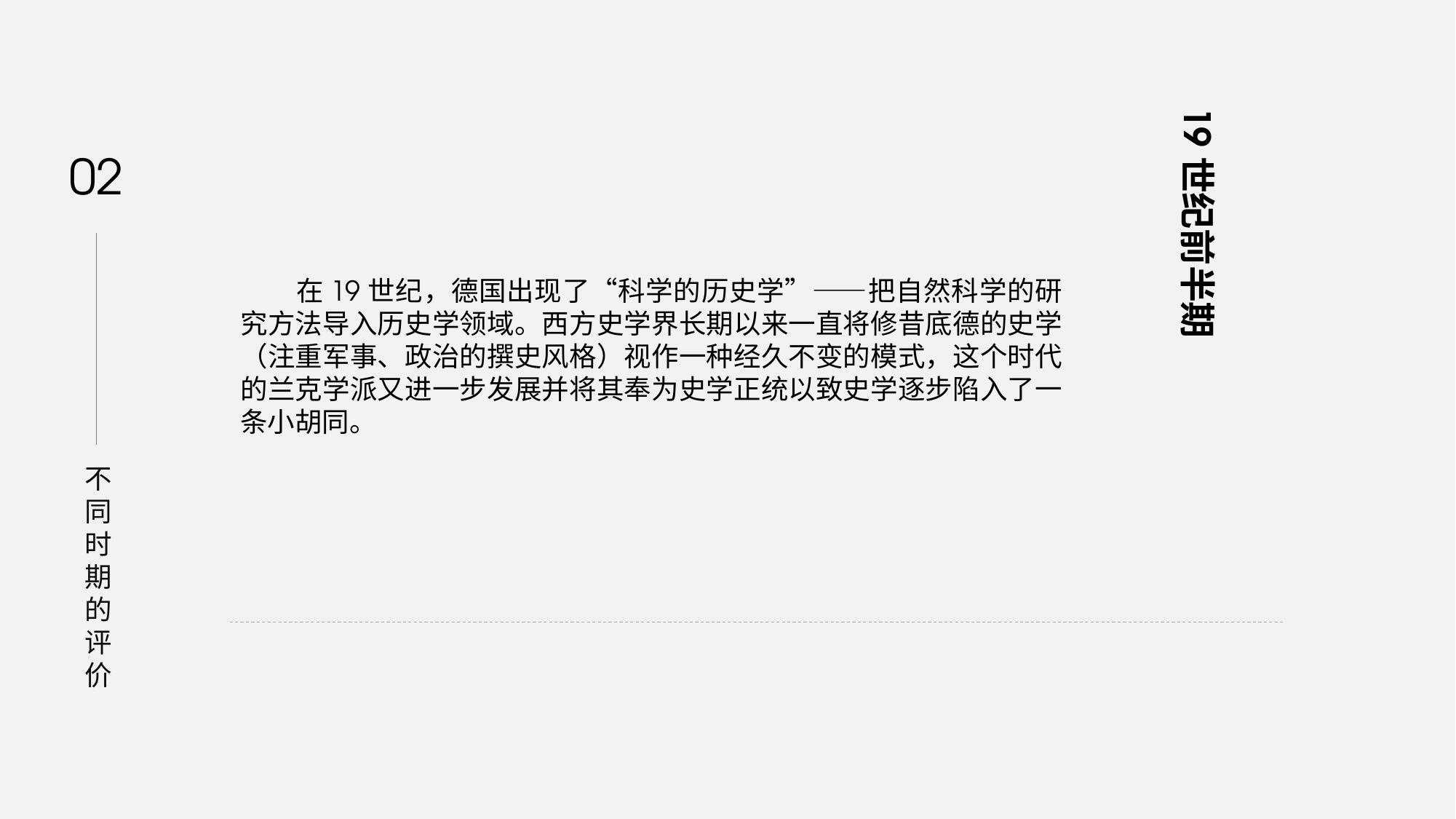

19世纪前半期
02
在19世纪，德国出现了“科学的历史学”——把自然科学的研究方法导入历史学领域。西方史学界长期以来一直将修昔底德的史学（注重军事、政治的撰史风格）视作一种经久不变的模式，这个时代的兰克学派又进一步发展并将其奉为史学正统以致史学逐步陷入了一条小胡同。

不同时期的评价